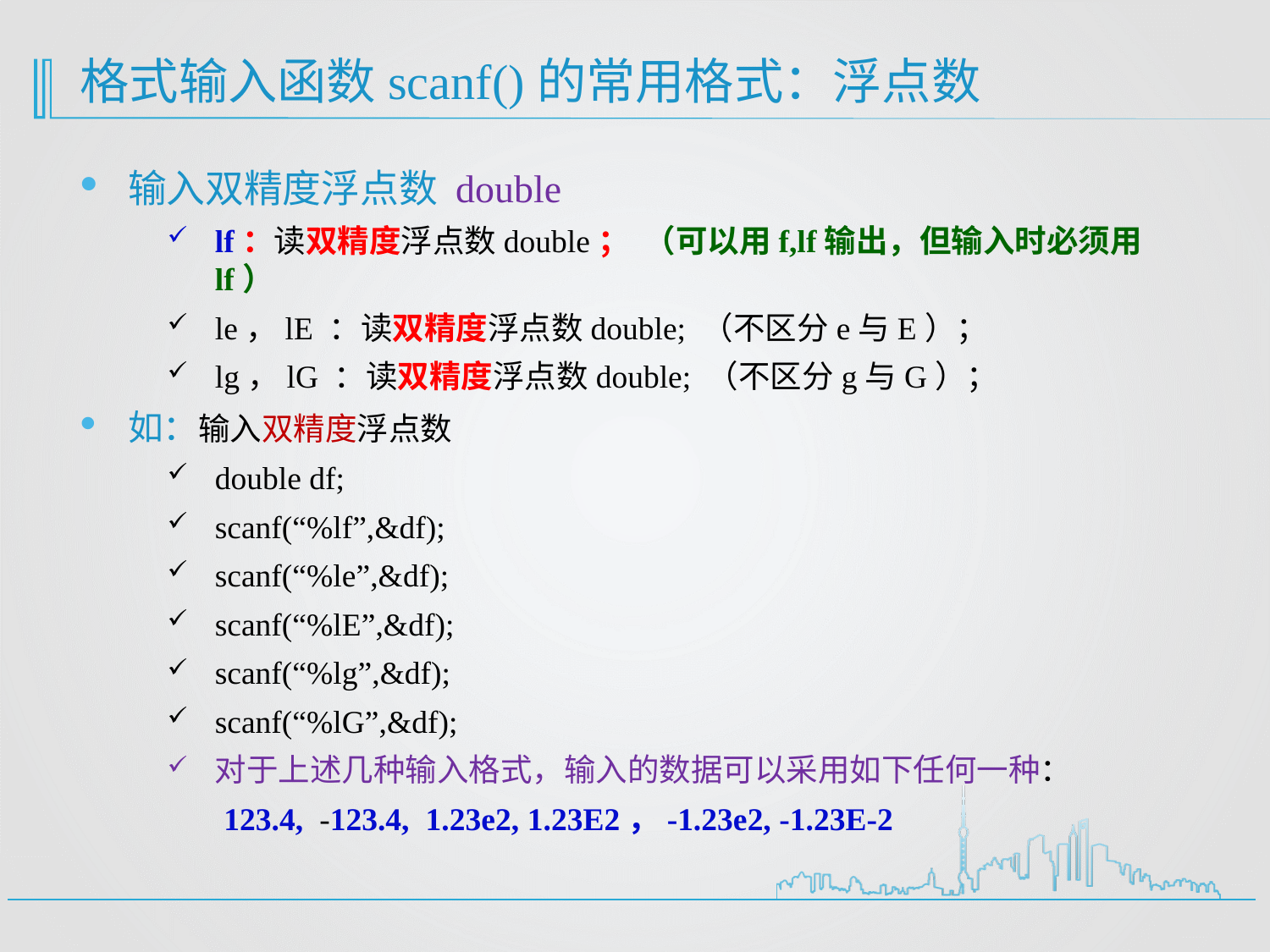

# 格式输入函数scanf()的常用格式：浮点数
输入双精度浮点数 double
lf：读双精度浮点数double；  （可以用f,lf输出，但输入时必须用lf）
le，lE ：读双精度浮点数double; （不区分e与E）；
lg，lG ：读双精度浮点数double; （不区分g与G）；
如：输入双精度浮点数
double df;
scanf(“%lf”,&df);
scanf(“%le”,&df);
scanf(“%lE”,&df);
scanf(“%lg”,&df);
scanf(“%lG”,&df);
对于上述几种输入格式，输入的数据可以采用如下任何一种：
       123.4,  -123.4,  1.23e2, 1.23E2，-1.23e2, -1.23E-2